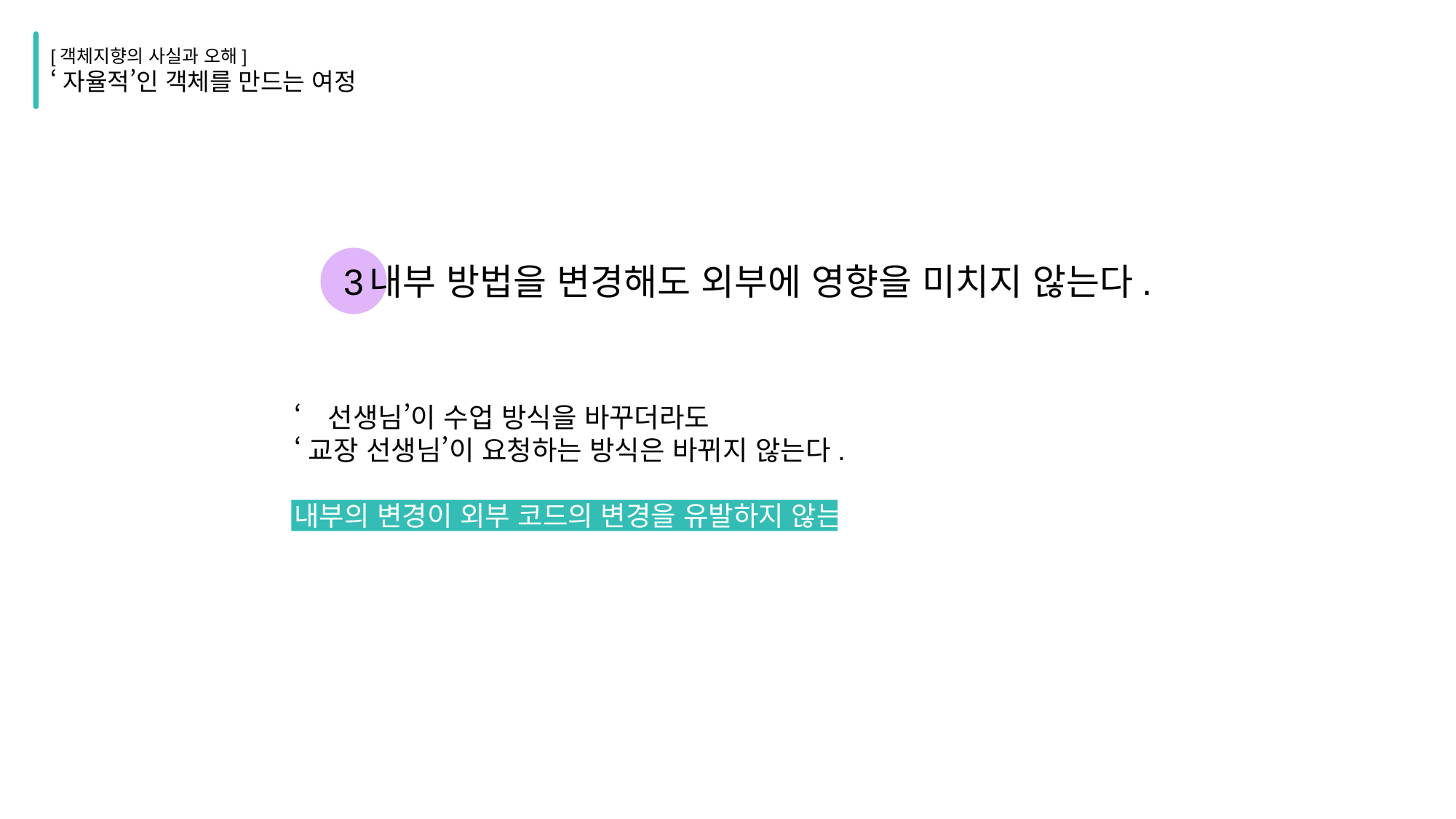

[객체지향의 사실과 오해]
‘자율적’인 객체를 만드는 여정

3
내부 방법을 변경해도 외부에 영향을 미치지 않는다.
‘선생님’이 수업 방식을 바꾸더라도
‘교장 선생님’이 요청하는 방식은 바뀌지 않는다.

내부의 변경이 외부 코드의 변경을 유발하지 않는다.